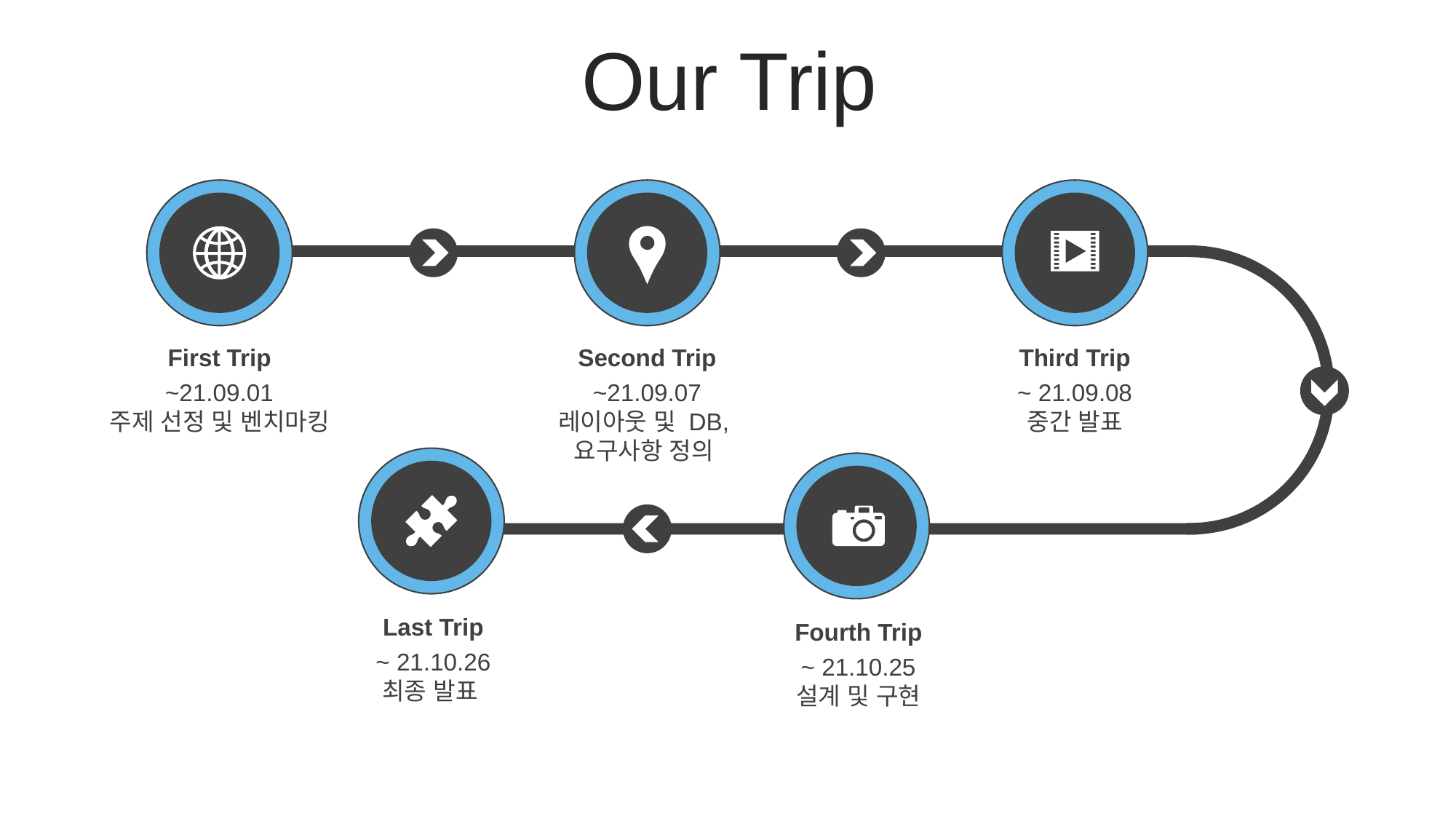

Our Trip

First Trip
~21.09.01
주제 선정 및 벤치마킹
Third Trip
~ 21.09.08
중간 발표
Second Trip
~21.09.07
레이아웃 및 DB,
요구사항 정의

Last Trip
~ 21.10.26
최종 발표

Fourth Trip
~ 21.10.25
설계 및 구현